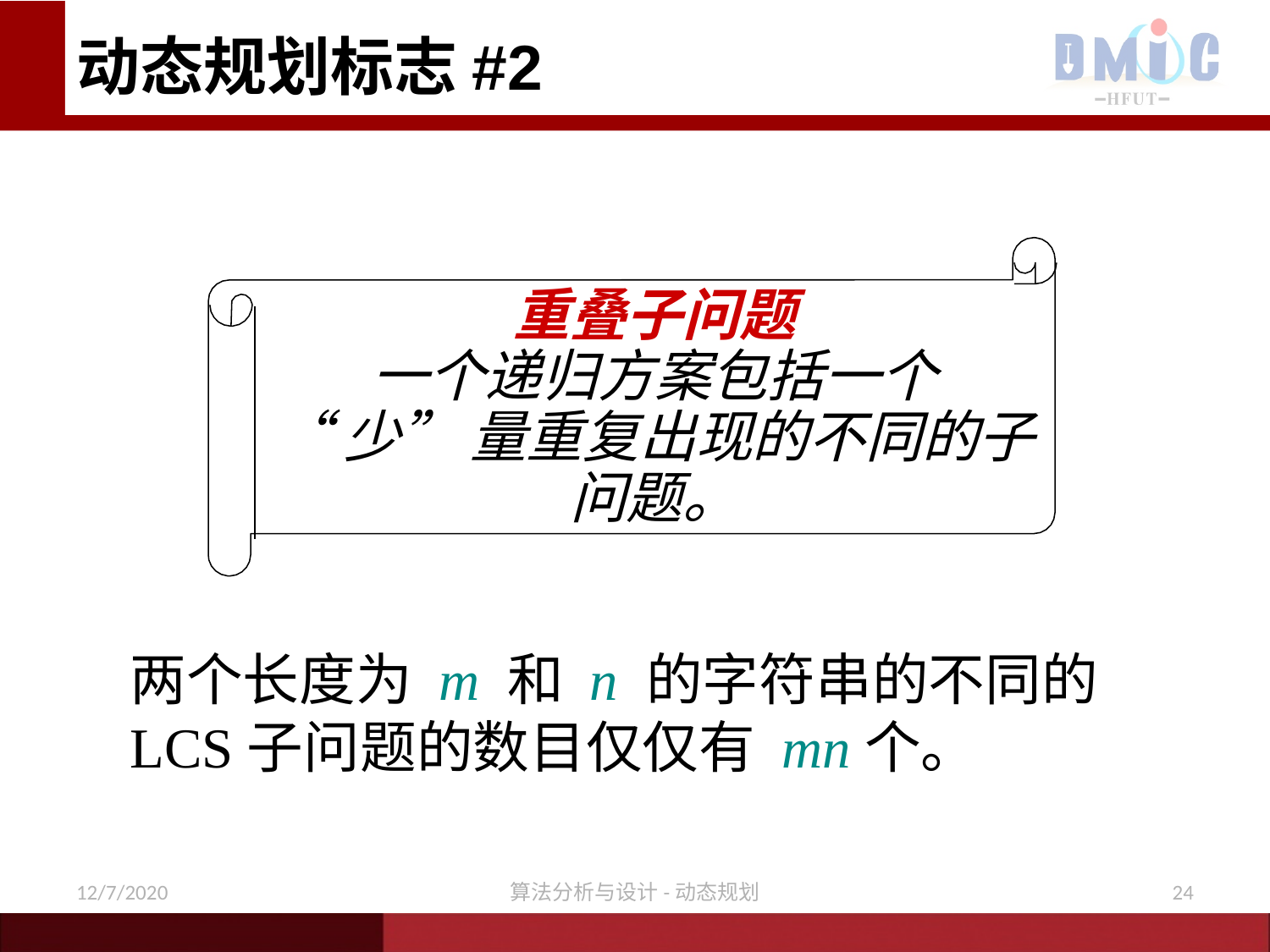

# 动态规划标志#2

重叠子问题
一个递归方案包括一个
“少” 量重复出现的不同的子问题。

两个长度为 m 和 n 的字符串的不同的LCS子问题的数目仅仅有 mn个。
12/7/2020
算法分析与设计-动态规划
24